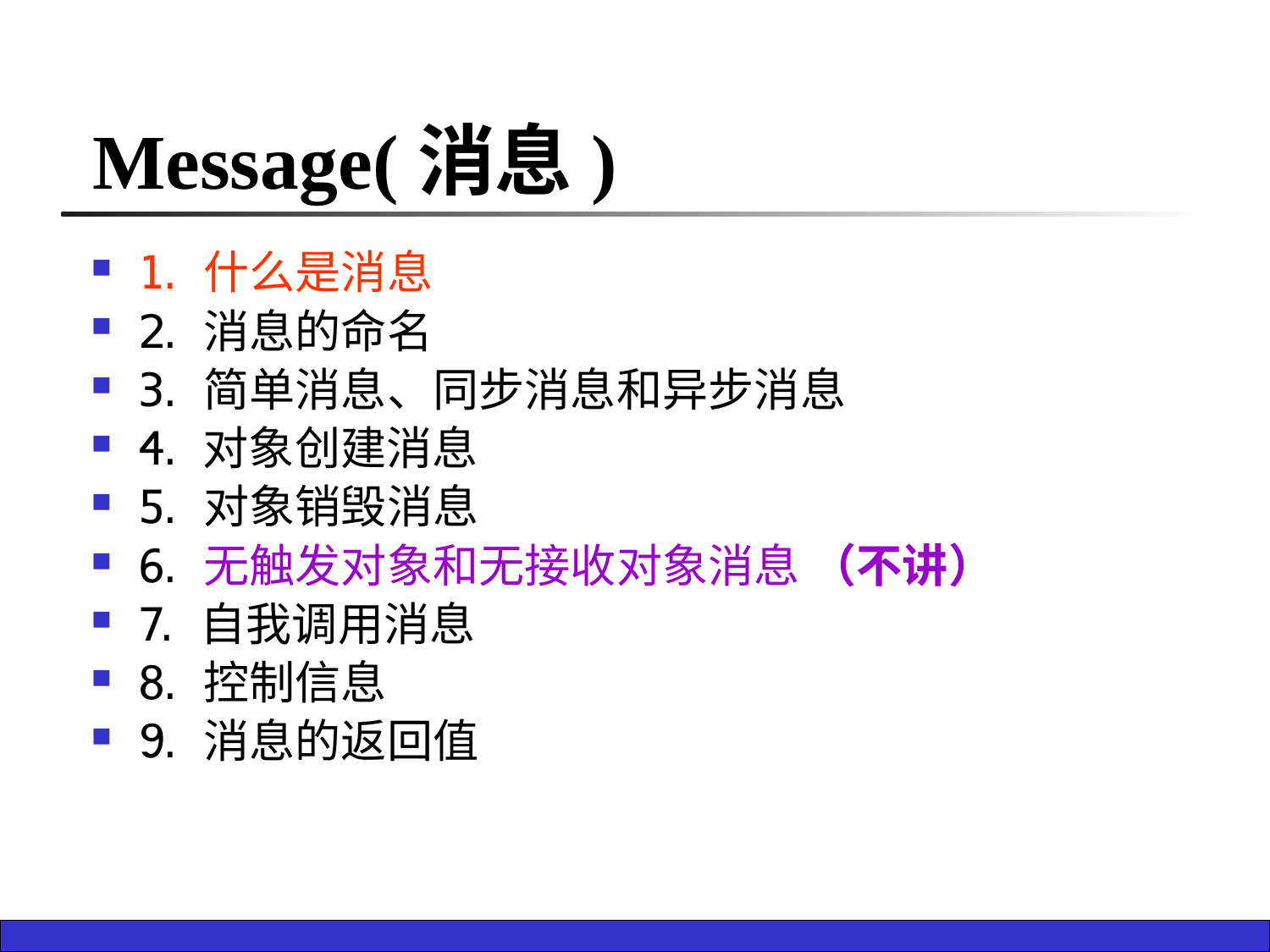

Message(消息)
1. 什么是消息
2. 消息的命名
3. 简单消息、同步消息和异步消息
4. 对象创建消息
5. 对象销毁消息
6. 无触发对象和无接收对象消息 （不讲）
7. 自我调用消息
8. 控制信息
9. 消息的返回值